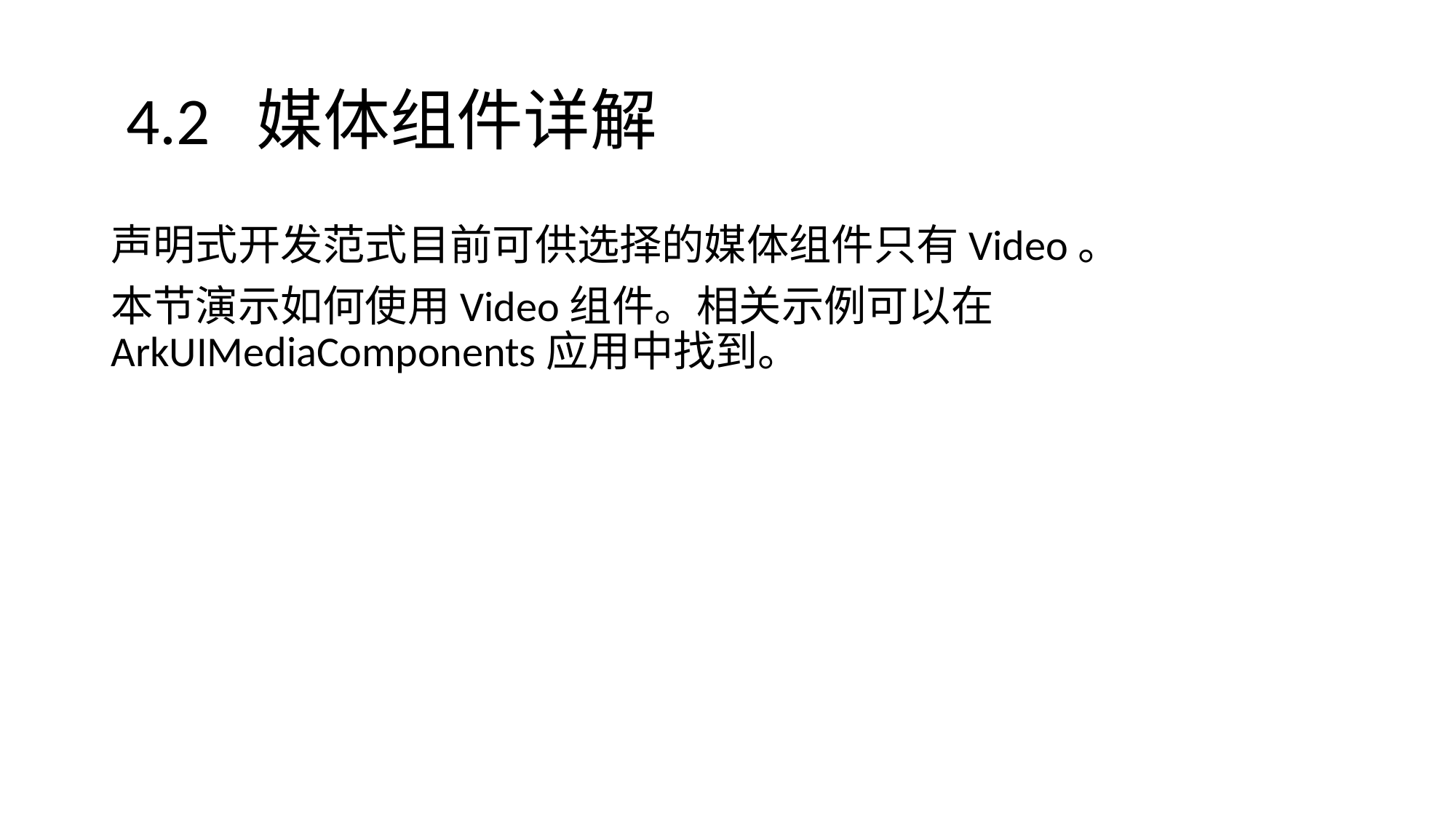

# 4.2  媒体组件详解
声明式开发范式目前可供选择的媒体组件只有Video。
本节演示如何使用Video组件。相关示例可以在ArkUIMediaComponents应用中找到。